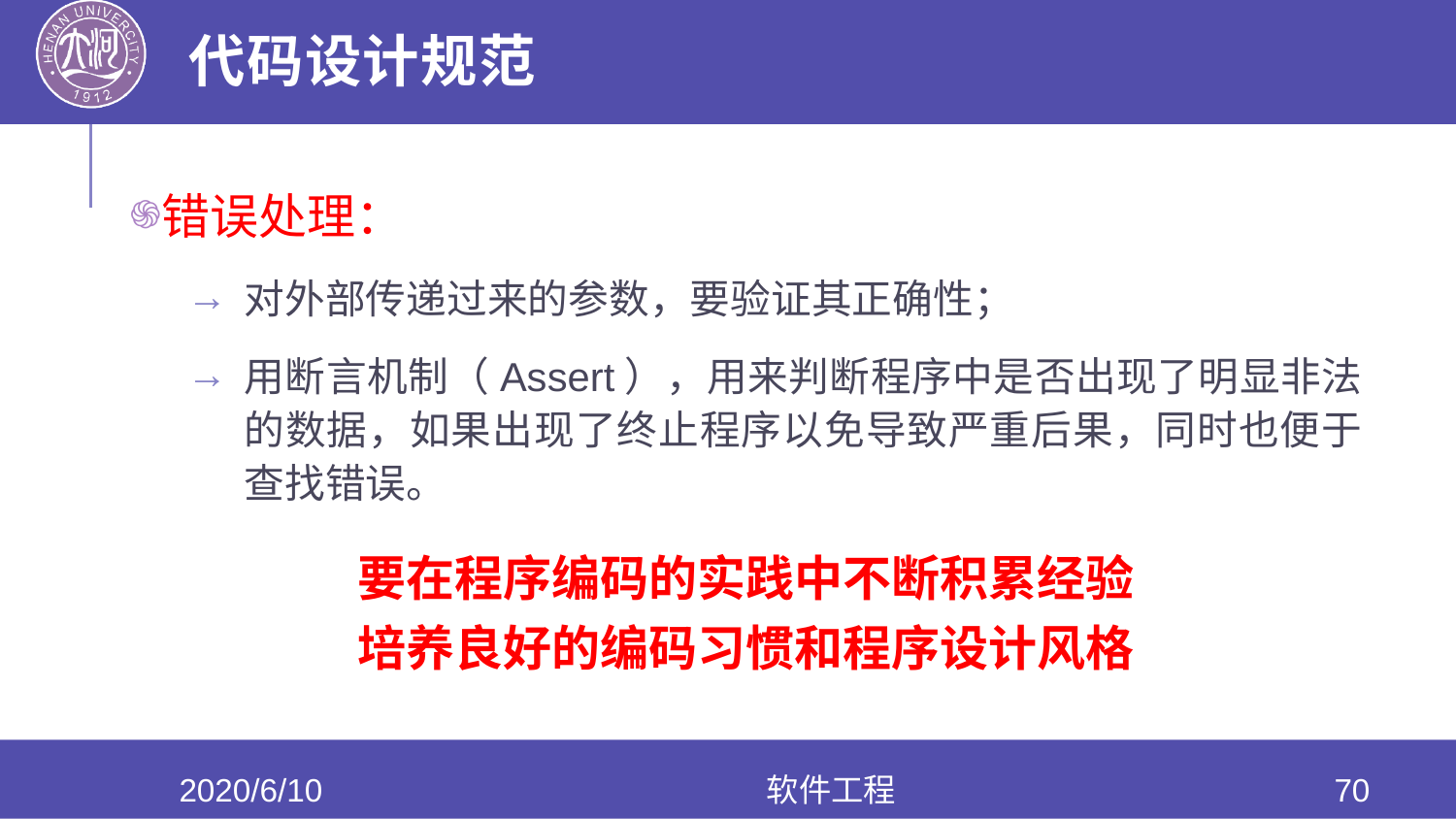

# 代码设计规范
错误处理：
对外部传递过来的参数，要验证其正确性；
用断言机制（Assert），用来判断程序中是否出现了明显非法的数据，如果出现了终止程序以免导致严重后果，同时也便于查找错误。
要在程序编码的实践中不断积累经验
培养良好的编码习惯和程序设计风格
2020/6/10
软件工程
70